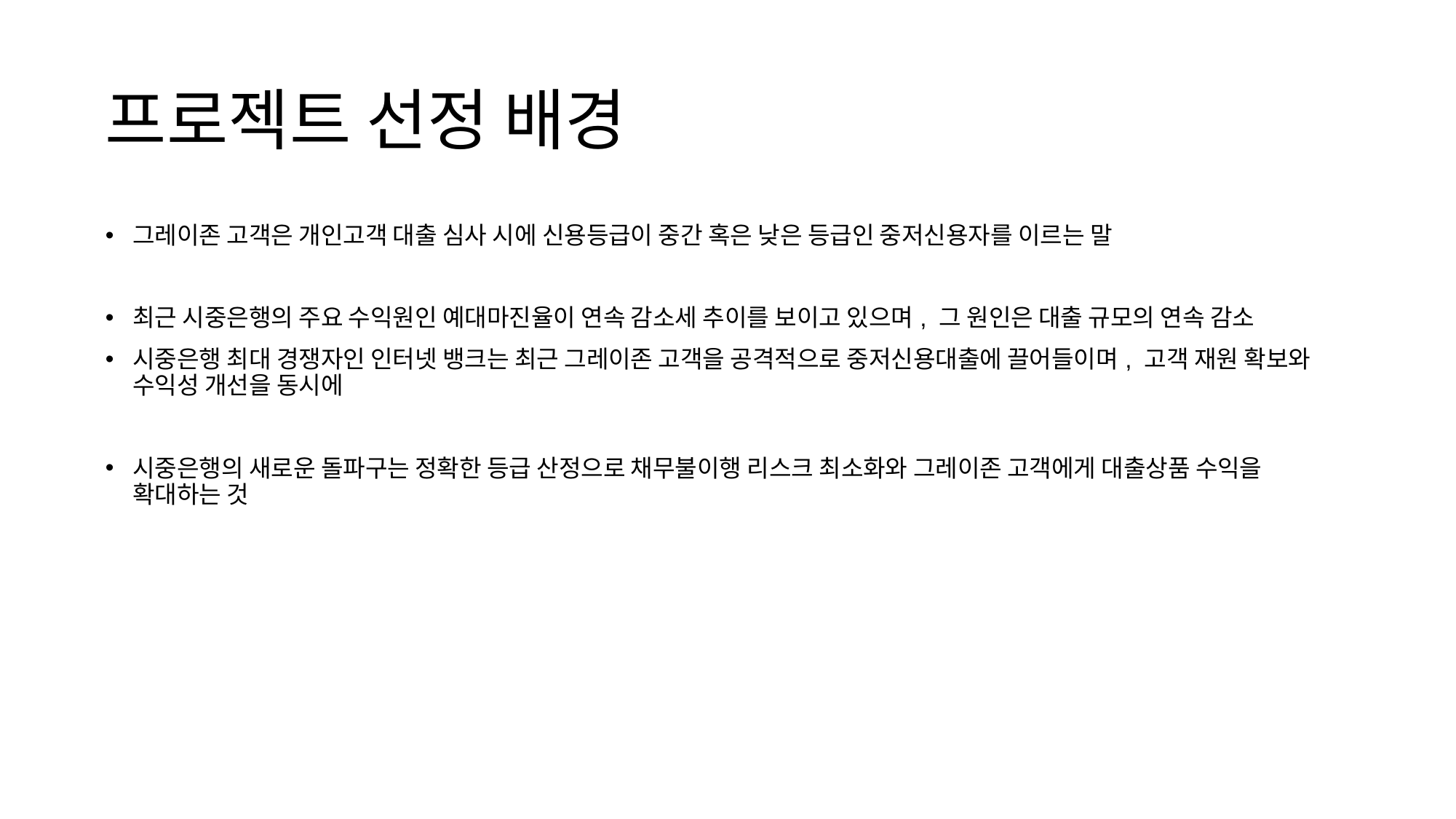

# 프로젝트 선정 배경
그레이존 고객은 개인고객 대출 심사 시에 신용등급이 중간 혹은 낮은 등급인 중저신용자를 이르는 말

최근 시중은행의 주요 수익원인 예대마진율이 연속 감소세 추이를 보이고 있으며, 그 원인은 대출 규모의 연속 감소
시중은행 최대 경쟁자인 인터넷 뱅크는 최근 그레이존 고객을 공격적으로 중저신용대출에 끌어들이며, 고객 재원 확보와 수익성 개선을 동시에

시중은행의 새로운 돌파구는 정확한 등급 산정으로 채무불이행 리스크 최소화와 그레이존 고객에게 대출상품 수익을 확대하는 것